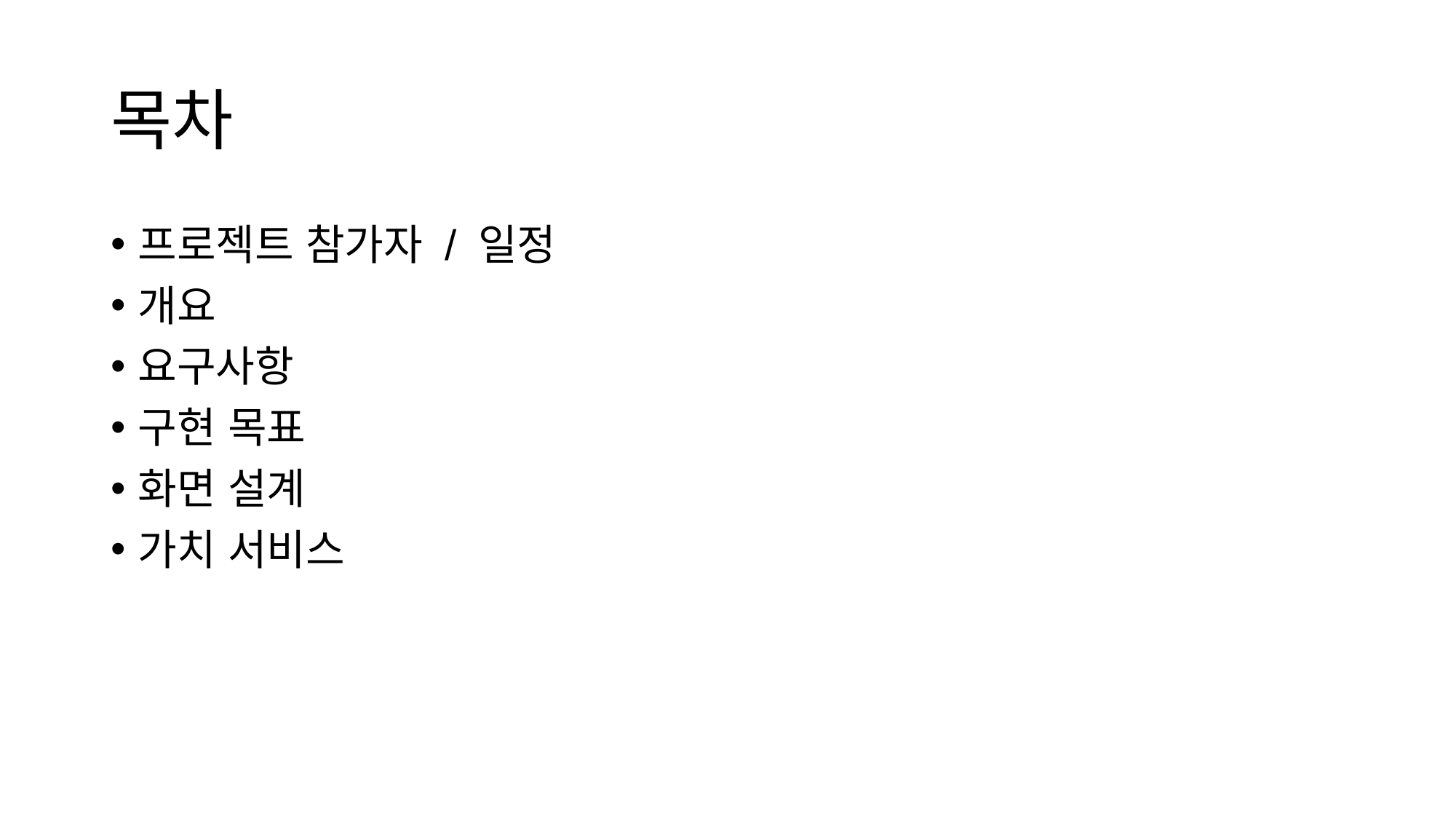

# 목차
프로젝트 참가자 / 일정
개요
요구사항
구현 목표
화면 설계
가치 서비스